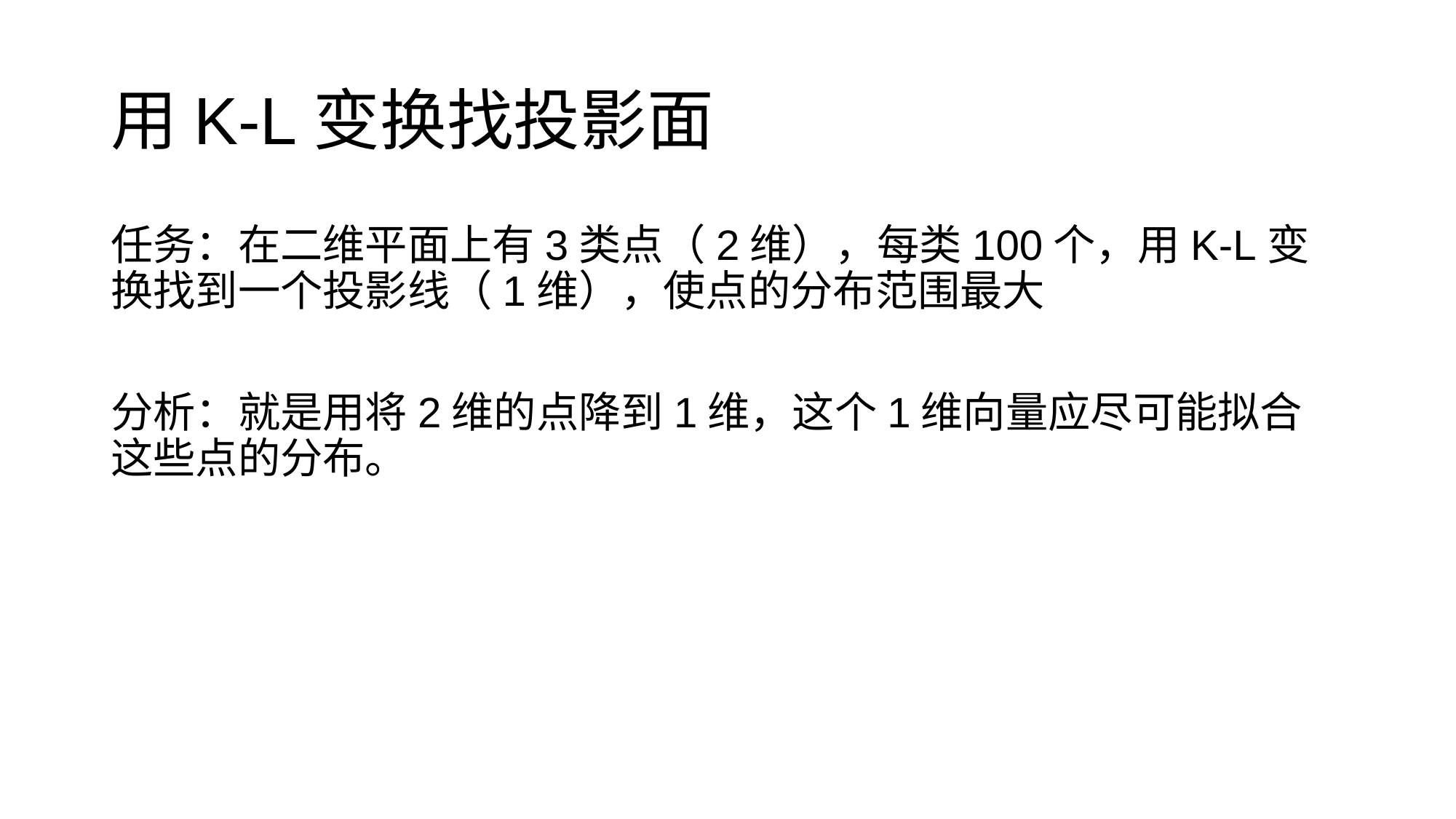

# 用K-L变换找投影面
任务：在二维平面上有3类点（2维），每类100个，用K-L变换找到一个投影线（1维），使点的分布范围最大

分析：就是用将2维的点降到1维，这个1维向量应尽可能拟合这些点的分布。